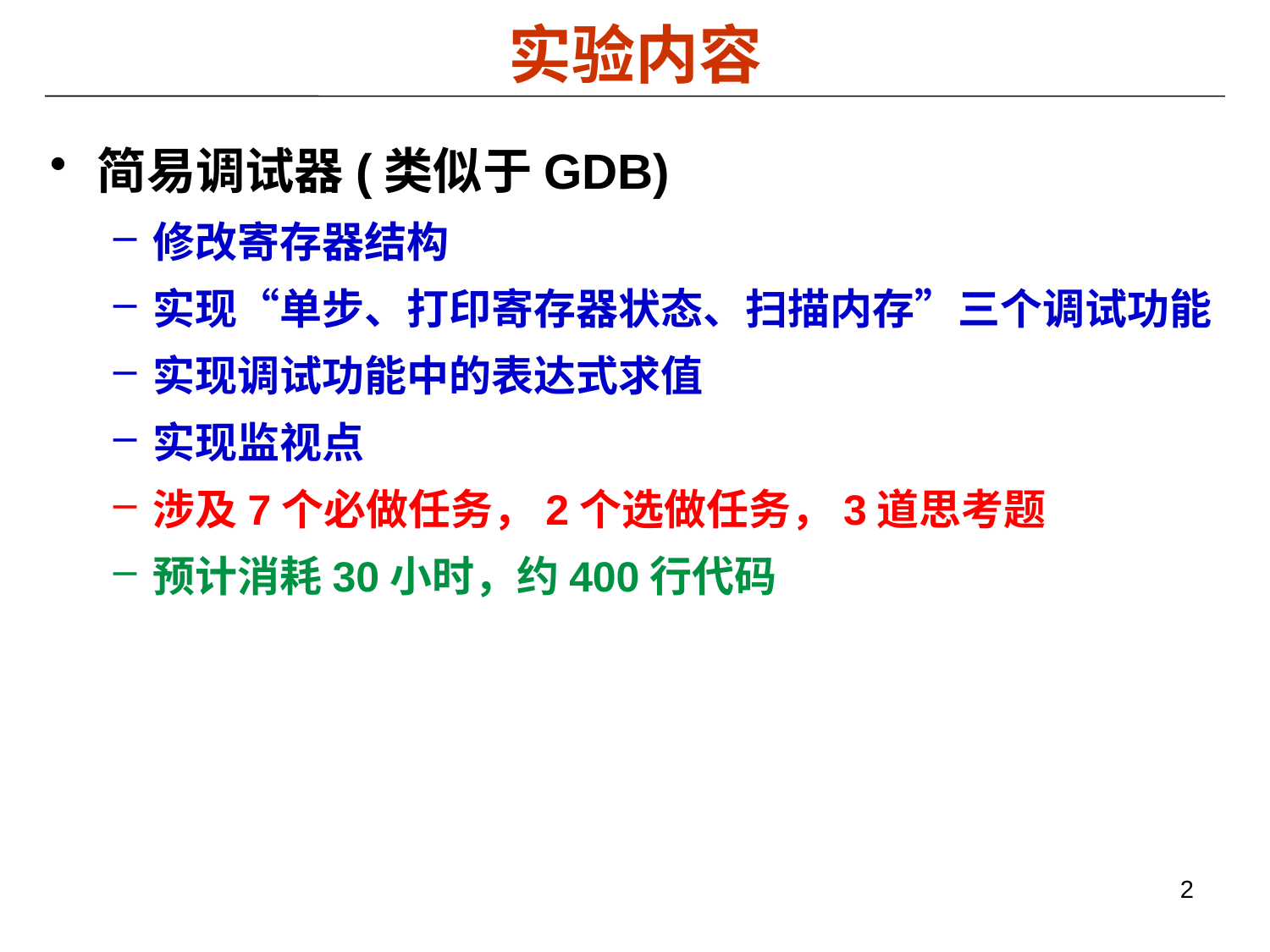

# 实验内容
简易调试器(类似于GDB)
修改寄存器结构
实现“单步、打印寄存器状态、扫描内存”三个调试功能
实现调试功能中的表达式求值
实现监视点
涉及7个必做任务，2个选做任务，3道思考题
预计消耗30小时，约400行代码
2